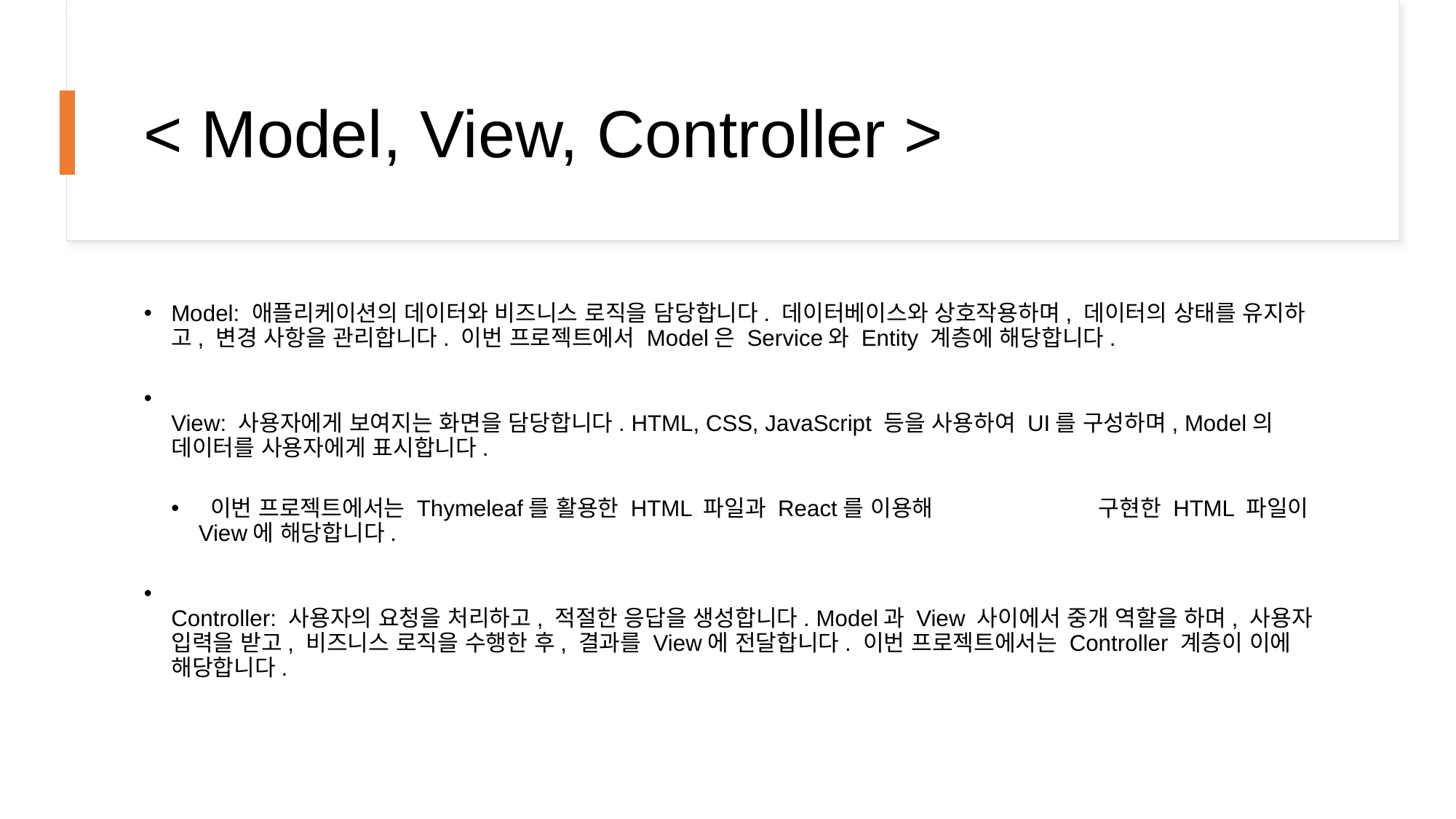

# < Model, View, Controller >

Model: 애플리케이션의 데이터와 비즈니스 로직을 담당합니다. 데이터베이스와 상호작용하며, 데이터의 상태를 유지하고, 변경 사항을 관리합니다. 이번 프로젝트에서 Model은 Service와 Entity 계층에 해당합니다.
View: 사용자에게 보여지는 화면을 담당합니다. HTML, CSS, JavaScript 등을 사용하여 UI를 구성하며, Model의 데이터를 사용자에게 표시합니다.
 이번 프로젝트에서는 Thymeleaf를 활용한 HTML 파일과 React를 이용해                          구현한 HTML 파일이 View에 해당합니다.
Controller: 사용자의 요청을 처리하고, 적절한 응답을 생성합니다. Model과 View 사이에서 중개 역할을 하며, 사용자 입력을 받고, 비즈니스 로직을 수행한 후, 결과를 View에 전달합니다. 이번 프로젝트에서는 Controller 계층이 이에 해당합니다.